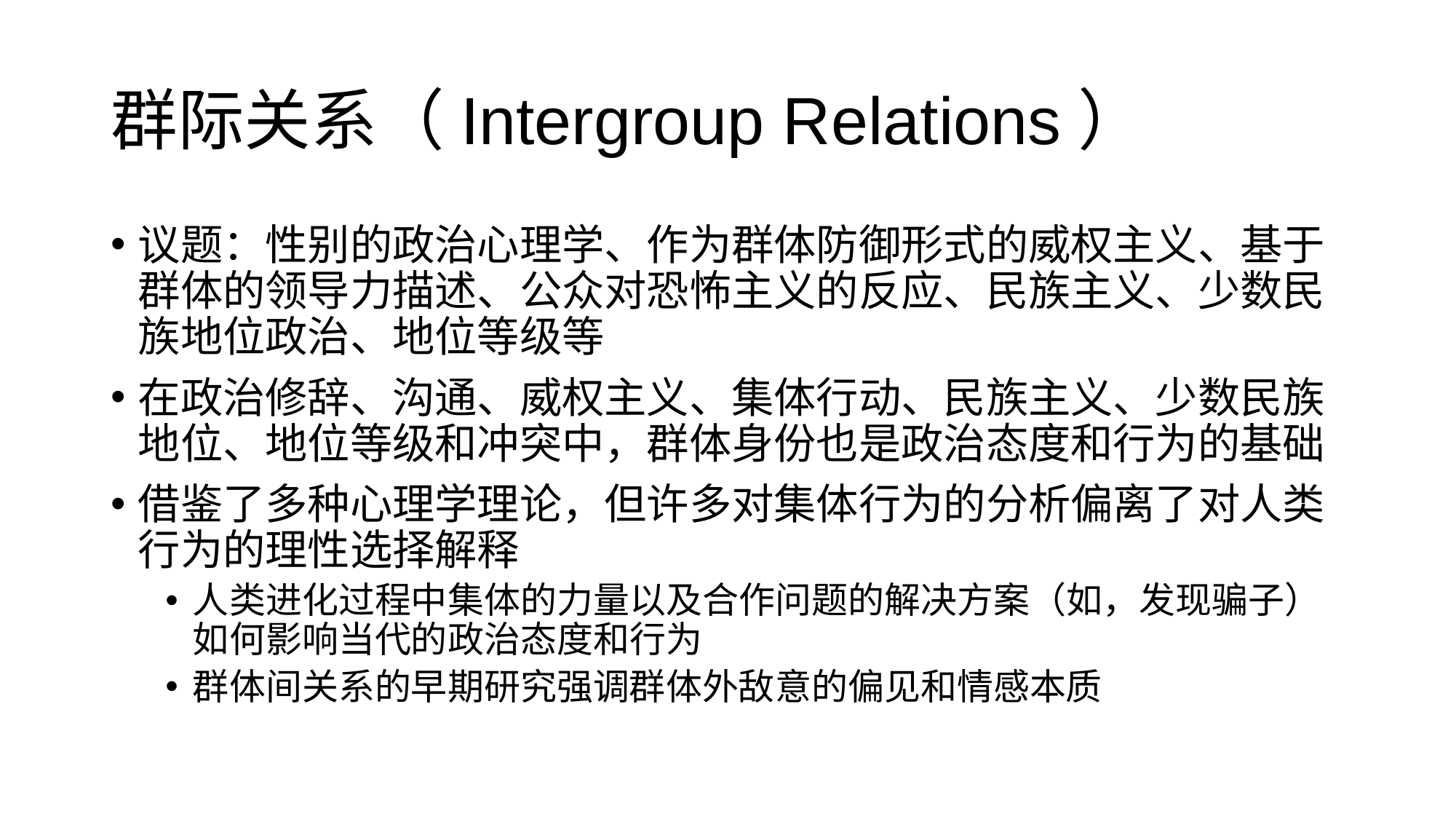

# 群际关系（Intergroup Relations）
议题：性别的政治心理学、作为群体防御形式的威权主义、基于群体的领导力描述、公众对恐怖主义的反应、民族主义、少数民族地位政治、地位等级等
在政治修辞、沟通、威权主义、集体行动、民族主义、少数民族地位、地位等级和冲突中，群体身份也是政治态度和行为的基础
借鉴了多种心理学理论，但许多对集体行为的分析偏离了对人类行为的理性选择解释
人类进化过程中集体的力量以及合作问题的解决方案（如，发现骗子）如何影响当代的政治态度和行为
群体间关系的早期研究强调群体外敌意的偏见和情感本质